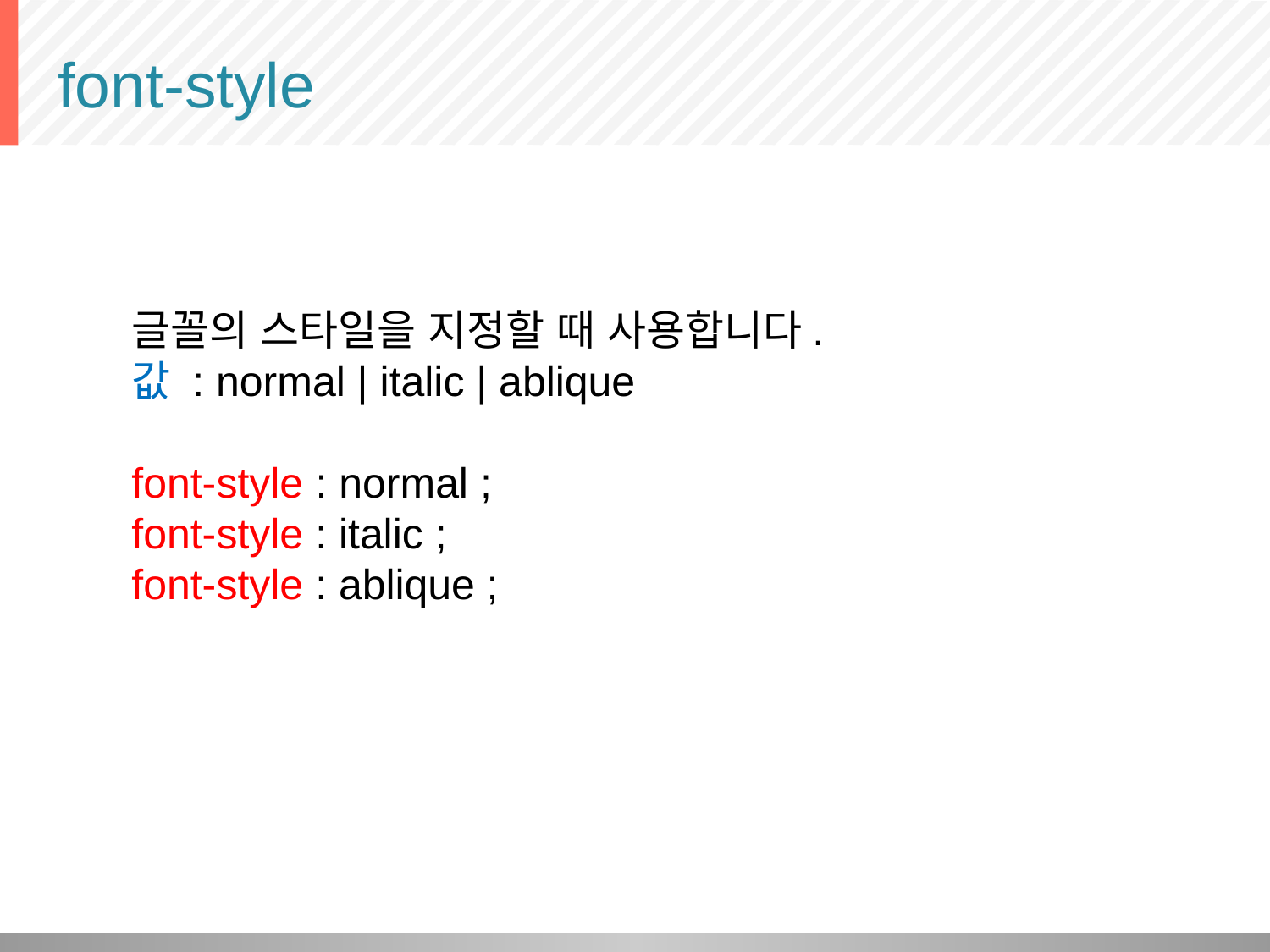

# font-style
글꼴의 스타일을 지정할 때 사용합니다.
값 : normal | italic | ablique

font-style : normal ;
font-style : italic ;
font-style : ablique ;